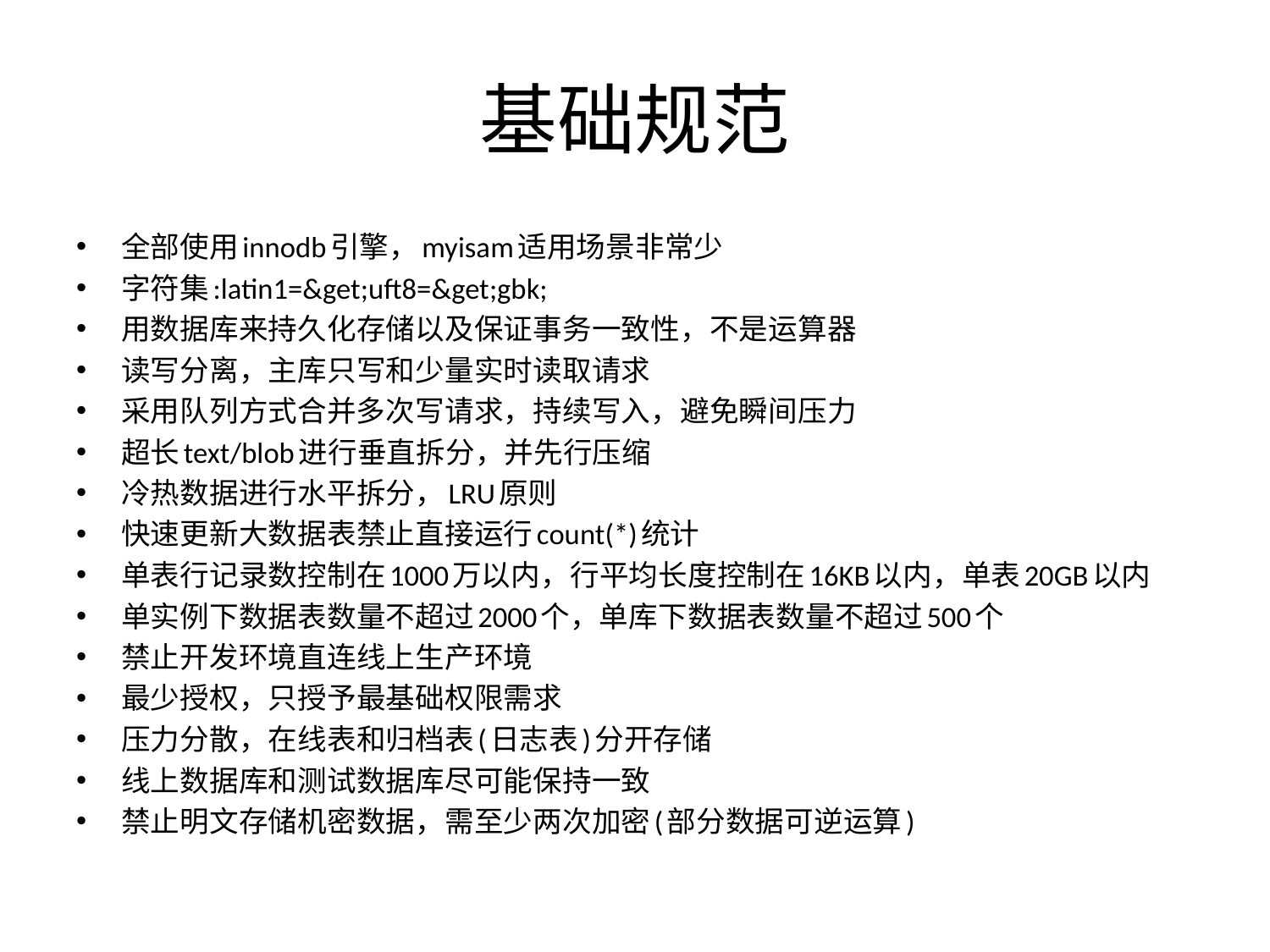

# 基础规范
全部使用innodb引擎，myisam适用场景非常少
字符集:latin1=&get;uft8=&get;gbk;
用数据库来持久化存储以及保证事务一致性，不是运算器
读写分离，主库只写和少量实时读取请求
采用队列方式合并多次写请求，持续写入，避免瞬间压力
超长text/blob进行垂直拆分，并先行压缩
冷热数据进行水平拆分，LRU原则
快速更新大数据表禁止直接运行count(*)统计
单表行记录数控制在1000万以内，行平均长度控制在16KB以内，单表20GB以内
单实例下数据表数量不超过2000个，单库下数据表数量不超过500个
禁止开发环境直连线上生产环境
最少授权，只授予最基础权限需求
压力分散，在线表和归档表(日志表)分开存储
线上数据库和测试数据库尽可能保持一致
禁止明文存储机密数据，需至少两次加密(部分数据可逆运算)